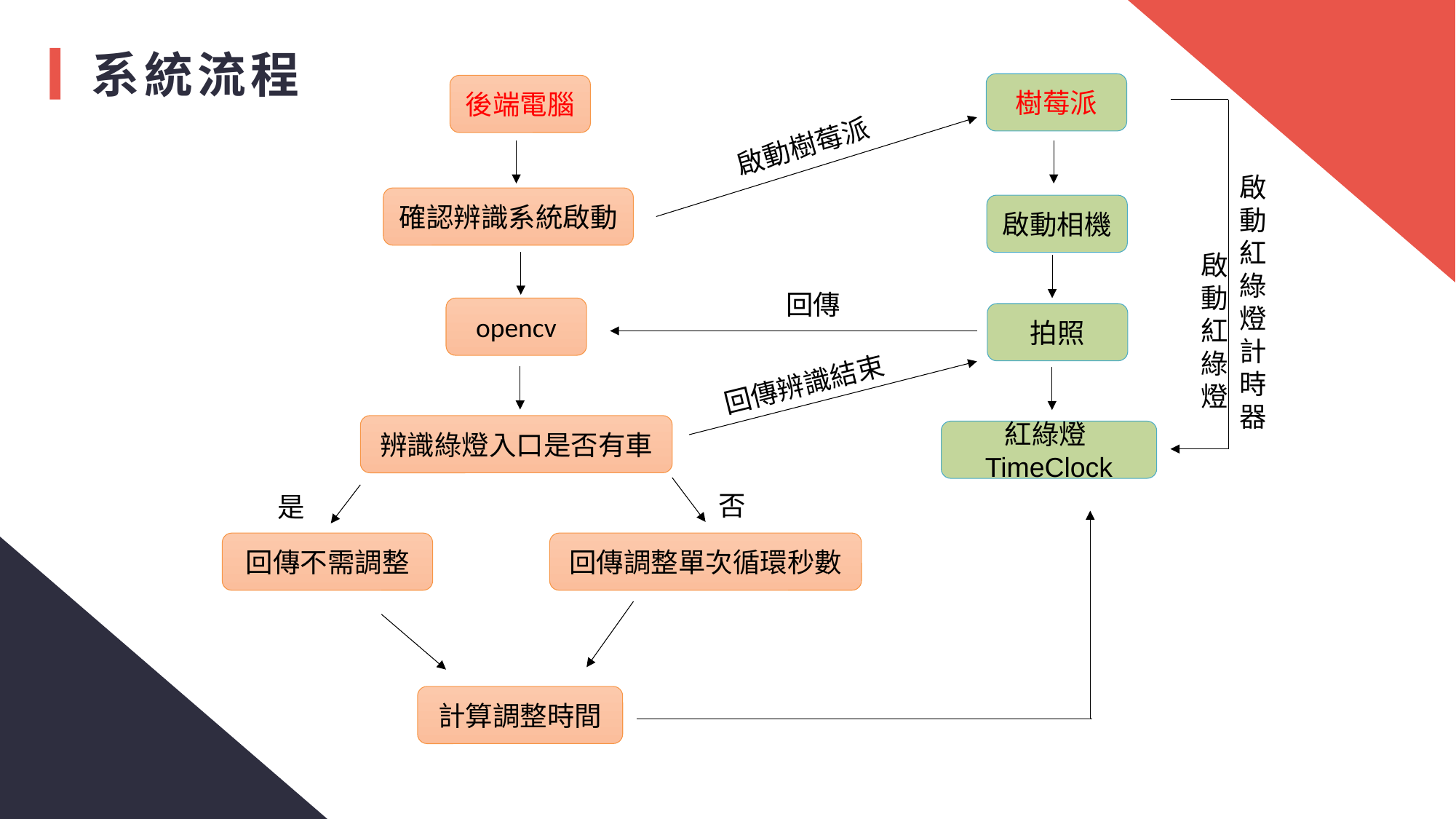

系統流程

樹莓派
後端電腦
啟動樹莓派
啟
動
紅
綠
燈
計
時
器
確認辨識系統啟動
啟動相機
啟
動
紅
綠
燈
回傳
opencv
拍照
回傳辨識結束
辨識綠燈入口是否有車
紅綠燈TimeClock
否
是
回傳不需調整
回傳調整單次循環秒數

計算調整時間